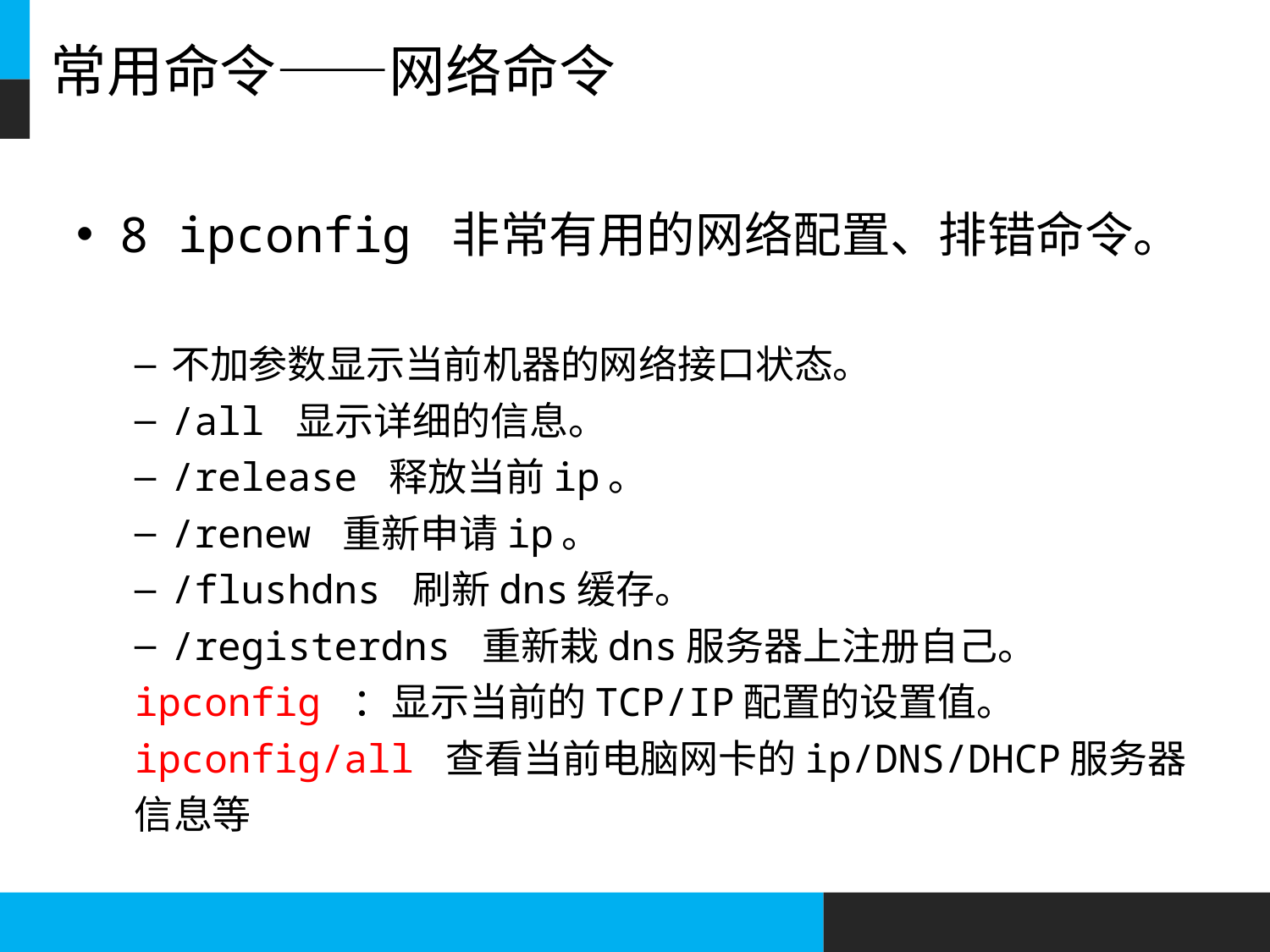

# 常用命令——网络命令
8 ipconfig 非常有用的网络配置、排错命令。

不加参数显示当前机器的网络接口状态。
/all 显示详细的信息。
/release 释放当前ip。
/renew 重新申请ip。
/flushdns 刷新dns缓存。
/registerdns 重新栽dns服务器上注册自己。
ipconfig ：显示当前的TCP/IP配置的设置值。
ipconfig/all 查看当前电脑网卡的ip/DNS/DHCP服务器信息等